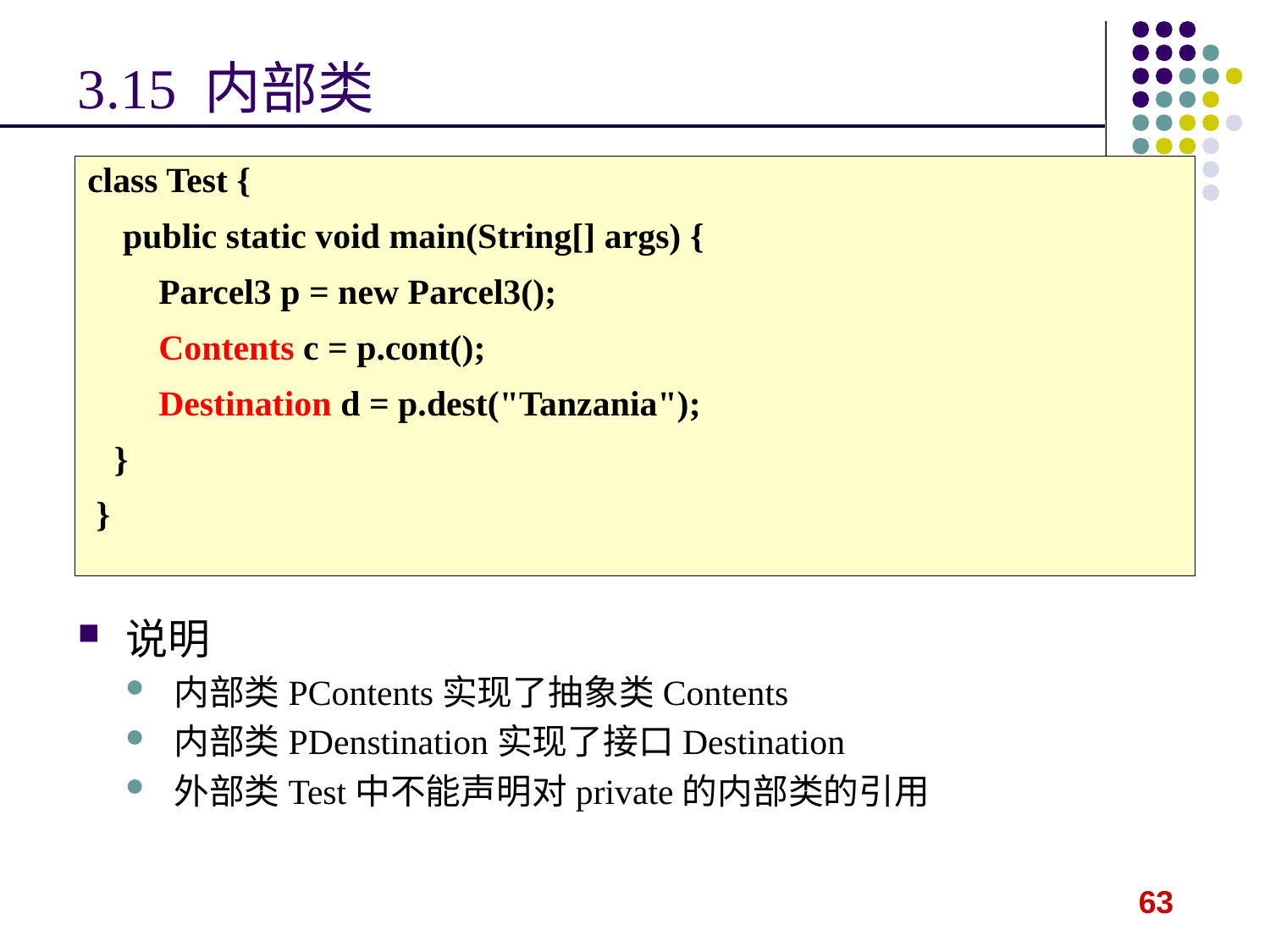

# 3.15 内部类
class Test {
    public static void main(String[] args) {
        Parcel3 p = new Parcel3();
        Contents c = p.cont();
        Destination d = p.dest("Tanzania");
   }
 }
说明
内部类PContents实现了抽象类Contents
内部类PDenstination实现了接口Destination
外部类Test中不能声明对private的内部类的引用